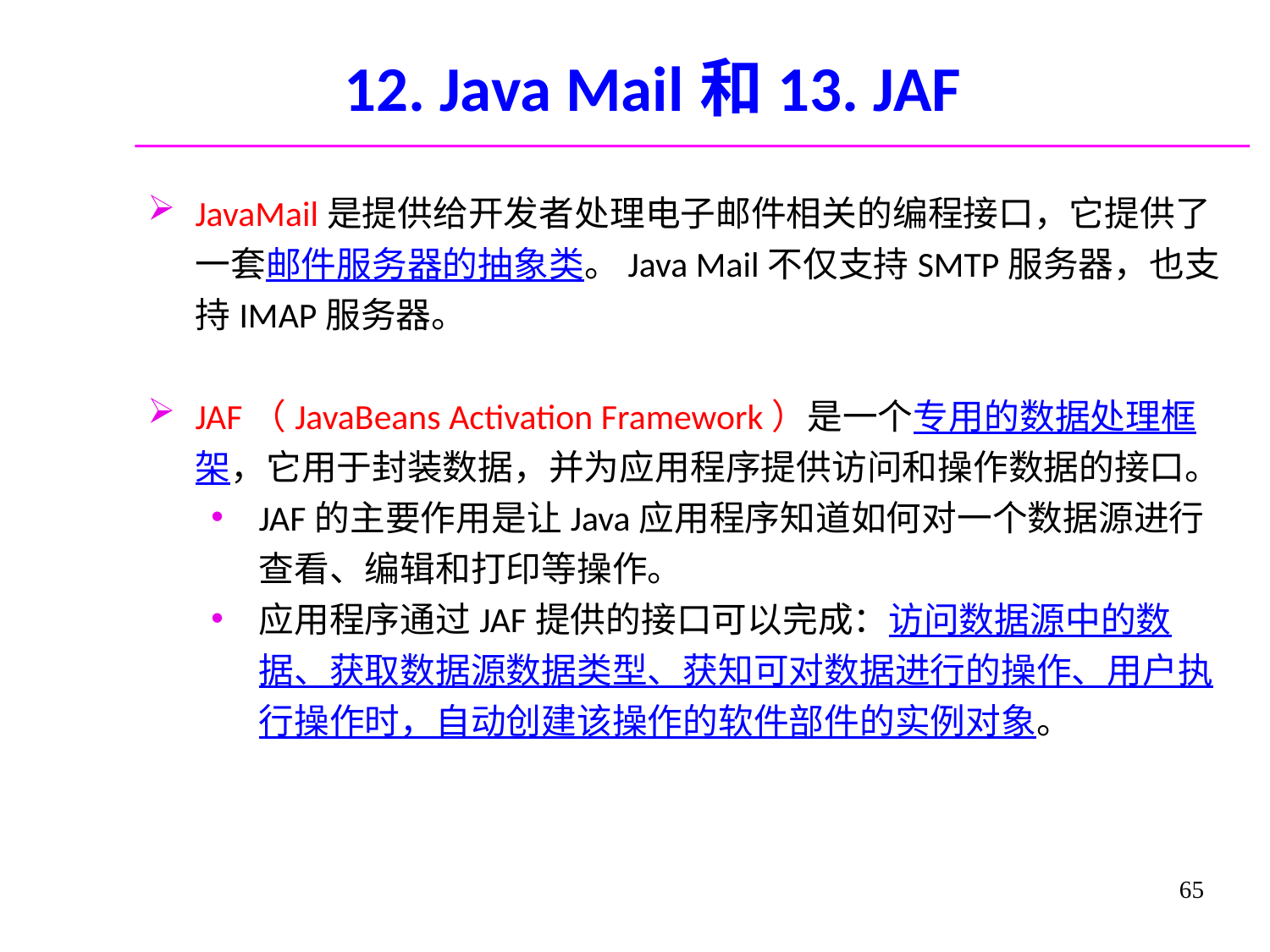

# 12. Java Mail和13. JAF
JavaMail是提供给开发者处理电子邮件相关的编程接口，它提供了一套邮件服务器的抽象类。Java Mail不仅支持SMTP服务器，也支持IMAP服务器。

JAF（JavaBeans Activation Framework）是一个专用的数据处理框架，它用于封装数据，并为应用程序提供访问和操作数据的接口。
JAF的主要作用是让Java应用程序知道如何对一个数据源进行查看、编辑和打印等操作。
应用程序通过JAF提供的接口可以完成：访问数据源中的数据、获取数据源数据类型、获知可对数据进行的操作、用户执行操作时，自动创建该操作的软件部件的实例对象。
65